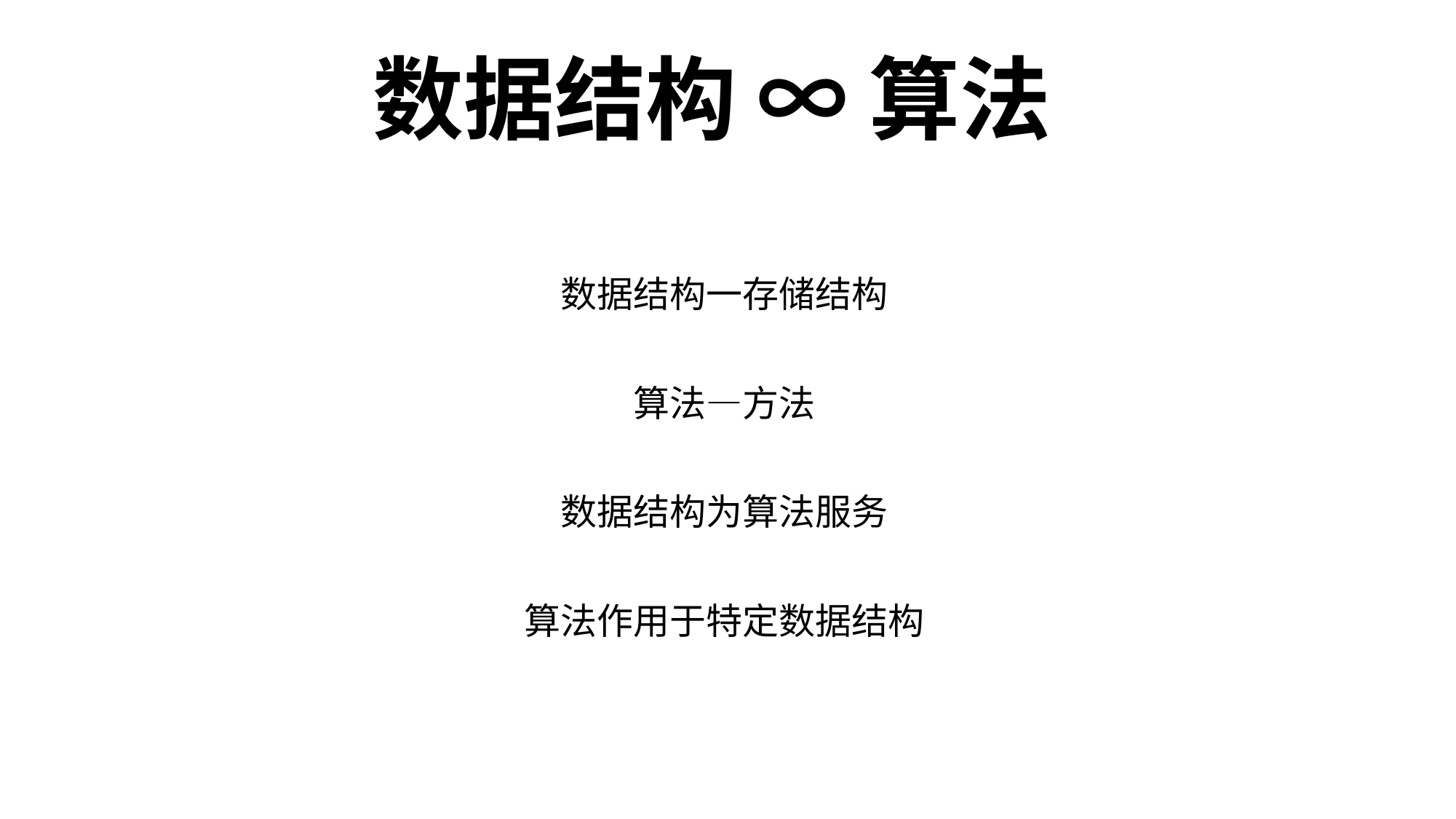

# 数据结构 ∞ 算法

数据结构一存储结构

算法—方法

数据结构为算法服务

算法作用于特定数据结构